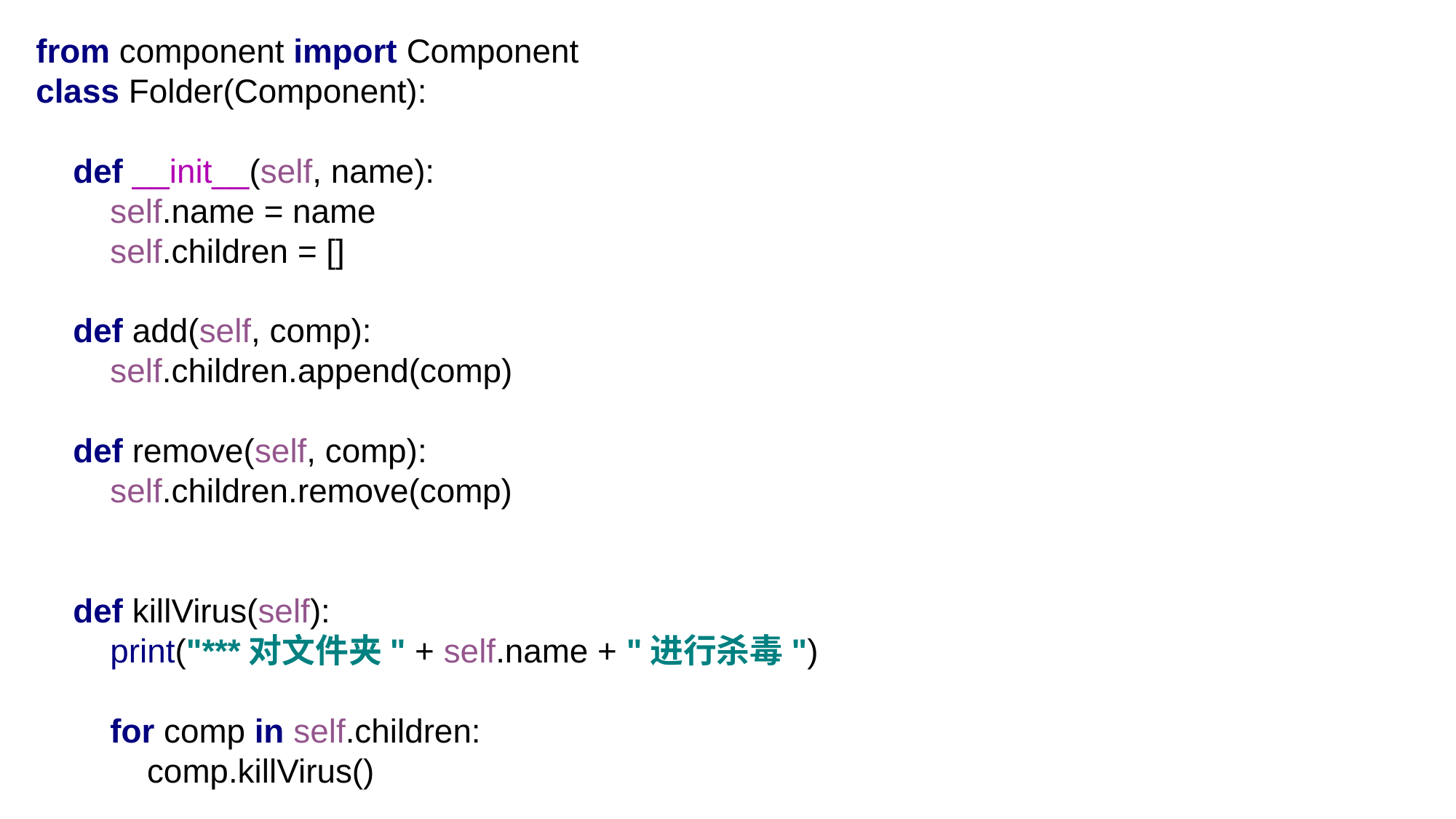

from component import Component
class Folder(Component):
    def __init__(self, name):
        self.name = name
        self.children = []
    def add(self, comp):
        self.children.append(comp)
    def remove(self, comp):
        self.children.remove(comp)
    def killVirus(self):
        print("***对文件夹" + self.name + "进行杀毒")
        for comp in self.children:
            comp.killVirus()